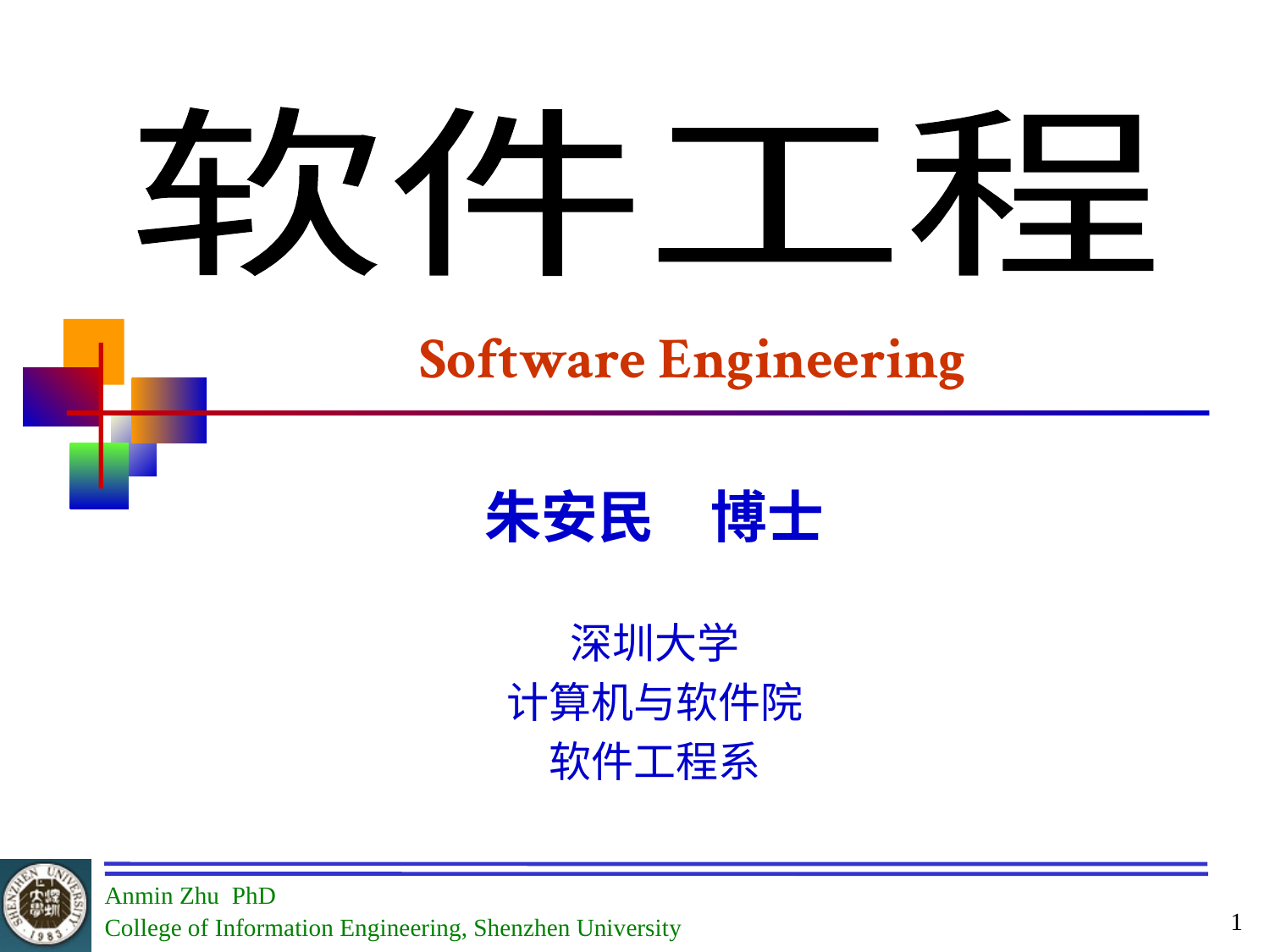

软件工程
Software Engineering
朱安民　博士

深圳大学
计算机与软件院
软件工程系